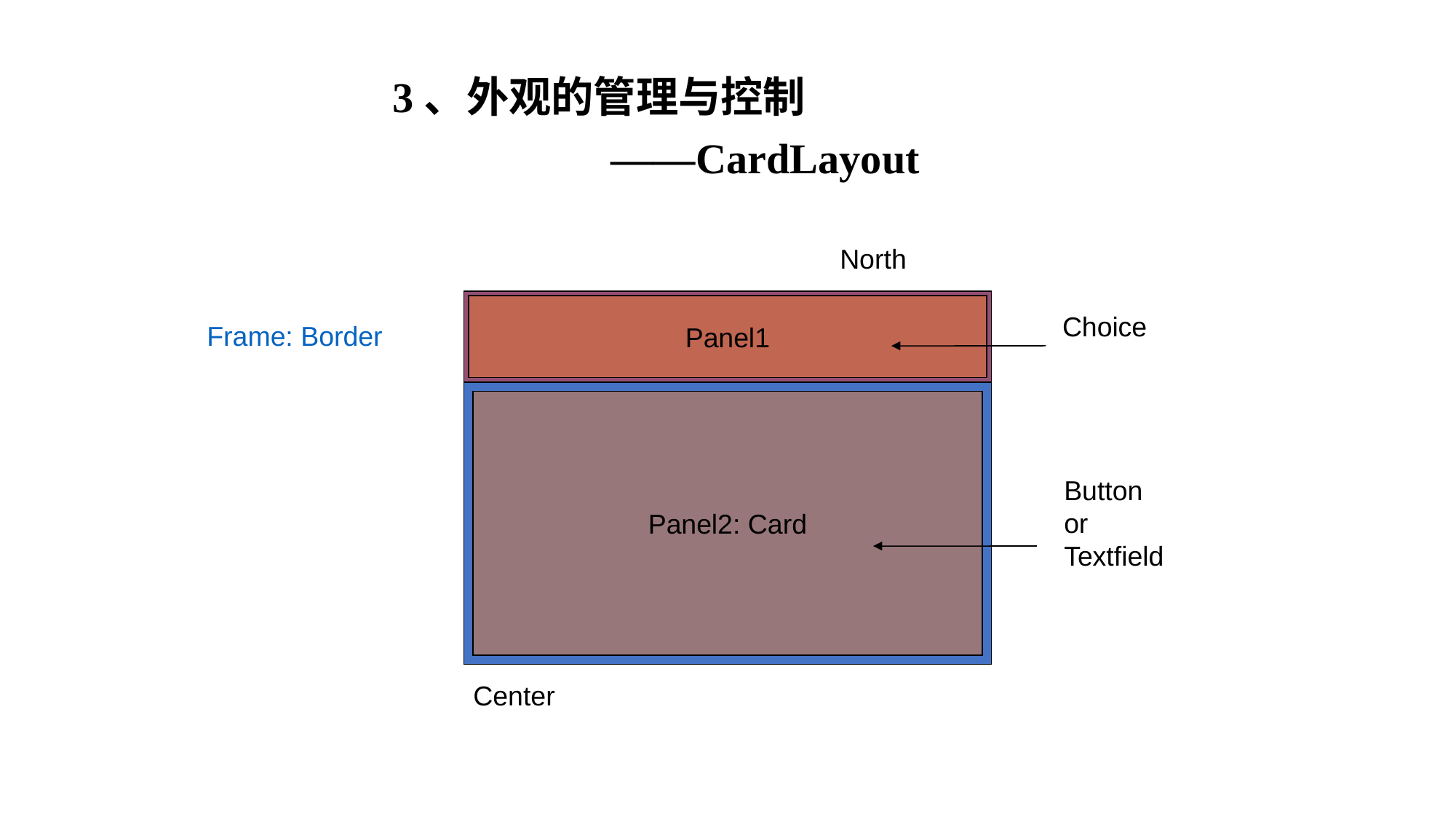

3、外观的管理与控制
		——CardLayout
North

Panel1
Choice
Frame: Border

Panel2: Card
Button
or
Textfield

Center